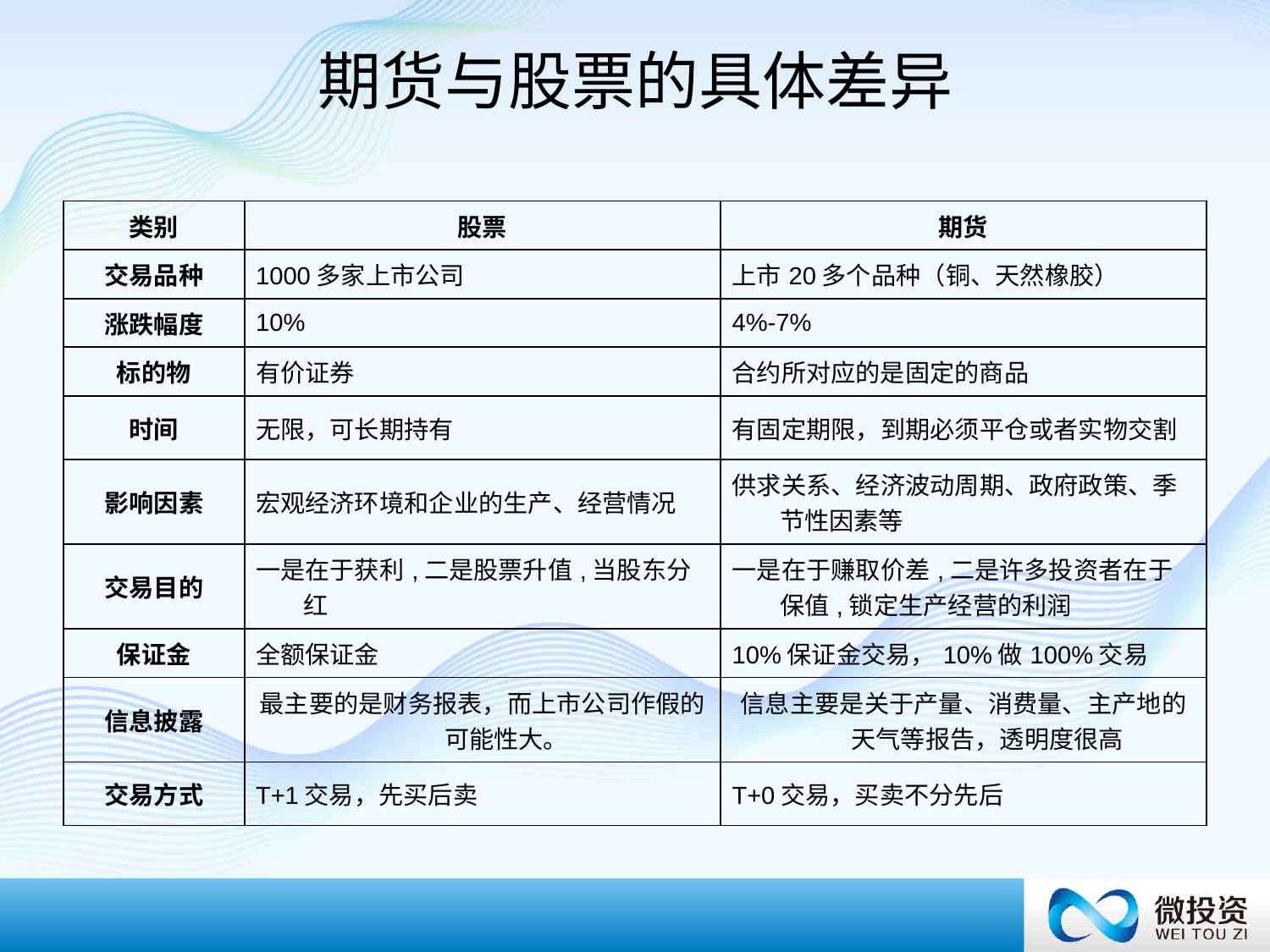

# 期货与股票的具体差异
| 类别 | 股票 | 期货 |
| --- | --- | --- |
| 交易品种 | 1000多家上市公司 | 上市20多个品种（铜、天然橡胶） |
| 涨跌幅度 | 10% | 4%-7% |
| 标的物 | 有价证券 | 合约所对应的是固定的商品 |
| 时间 | 无限，可长期持有 | 有固定期限，到期必须平仓或者实物交割 |
| 影响因素 | 宏观经济环境和企业的生产、经营情况 | 供求关系、经济波动周期、政府政策、季节性因素等 |
| 交易目的 | 一是在于获利,二是股票升值,当股东分红 | 一是在于赚取价差,二是许多投资者在于保值,锁定生产经营的利润 |
| 保证金 | 全额保证金 | 10%保证金交易，10%做100%交易 |
| 信息披露 | 最主要的是财务报表，而上市公司作假的可能性大。 | 信息主要是关于产量、消费量、主产地的天气等报告，透明度很高 |
| 交易方式 | T+1交易，先买后卖 | T+0交易，买卖不分先后 |